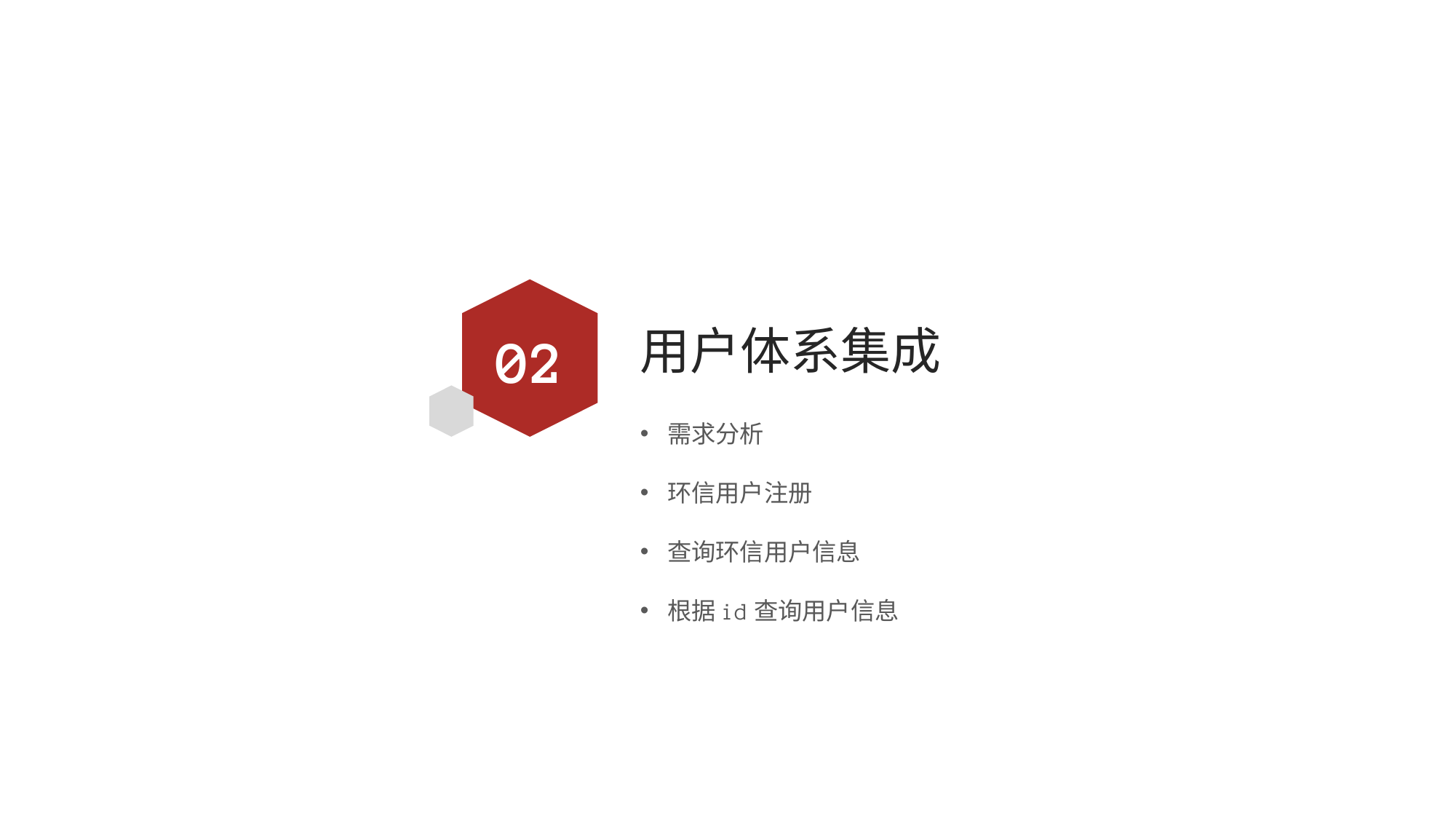

02
# 用户体系集成
需求分析
环信用户注册
查询环信用户信息
根据id查询用户信息